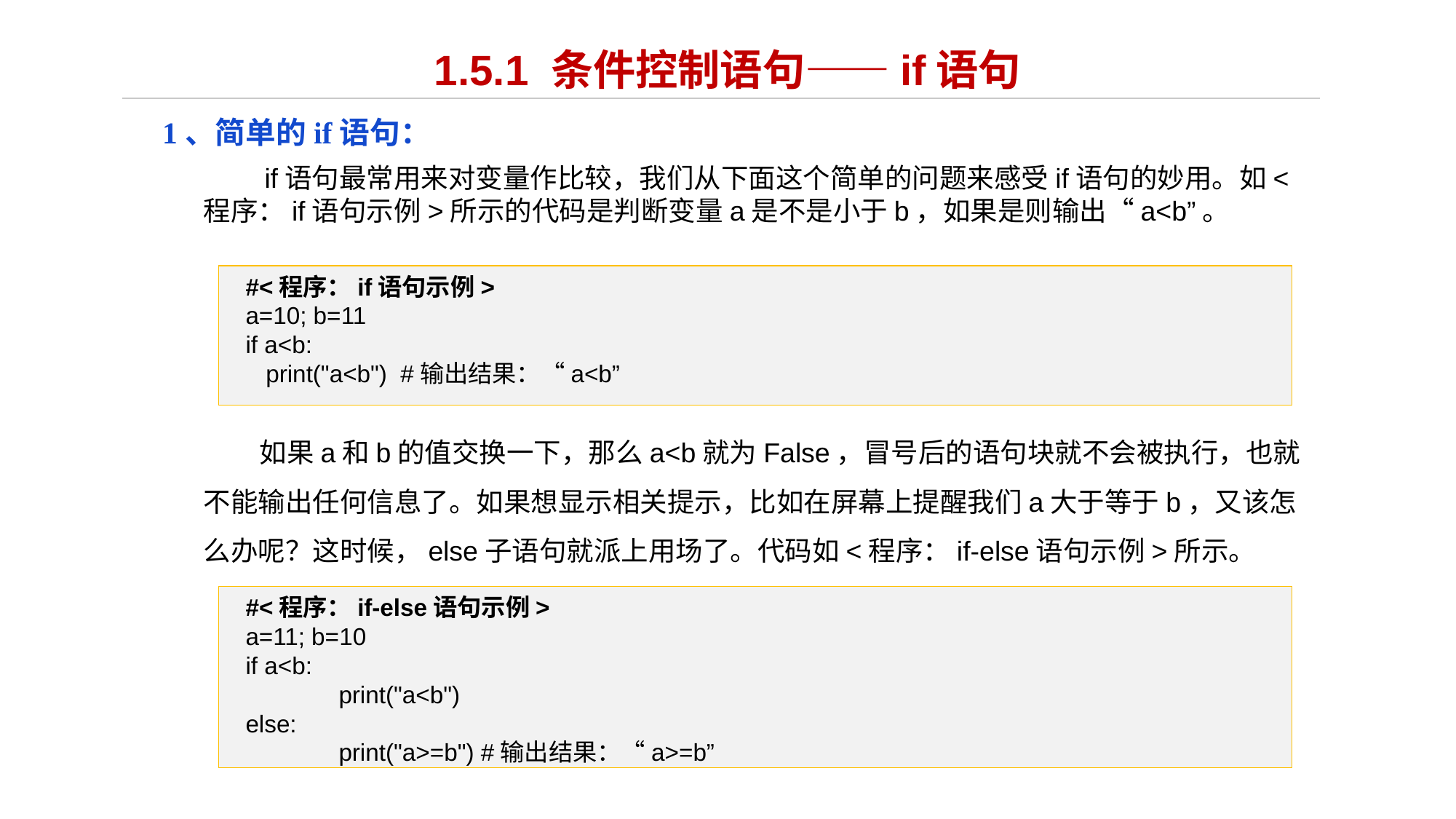

# 1.5.1 条件控制语句——if语句
1、简单的if语句：
        if语句最常用来对变量作比较，我们从下面这个简单的问题来感受if语句的妙用。如<程序：if语句示例>所示的代码是判断变量a是不是小于b，如果是则输出“a<b”。
#<程序：if语句示例>
a=10; b=11
if a<b:
   print("a<b")  #输出结果：“a<b”
        如果a和b的值交换一下，那么a<b就为False，冒号后的语句块就不会被执行，也就不能输出任何信息了。如果想显示相关提示，比如在屏幕上提醒我们a大于等于b，又该怎么办呢？这时候，else子语句就派上用场了。代码如<程序：if-else语句示例>所示。
#<程序：if-else语句示例>
a=11; b=10
if a<b:
	print("a<b")
else:
	print("a>=b") #输出结果：“a>=b”